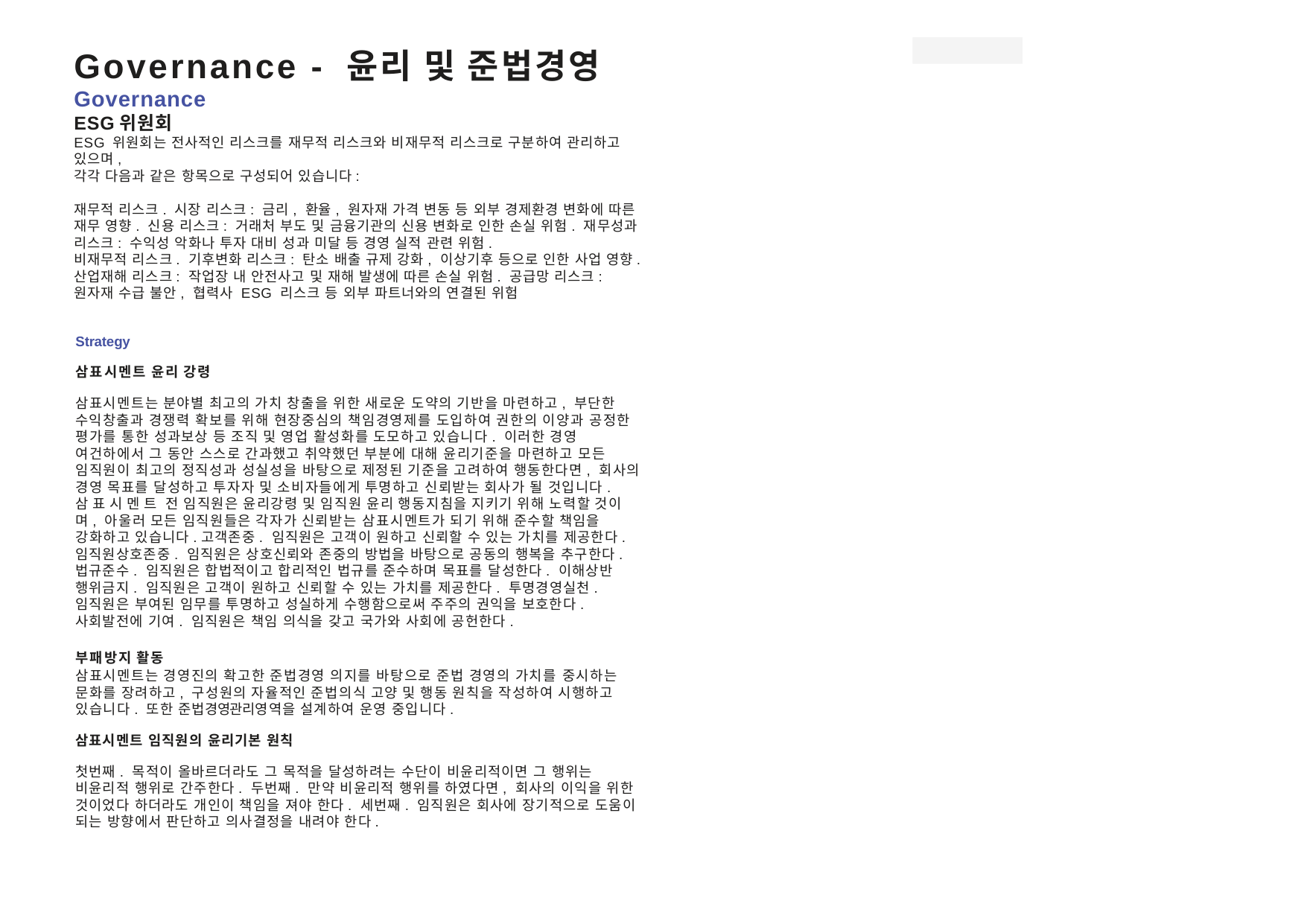

Governance - 윤리 및 준법경영
Governance
ESG위원회
ESG 위원회는 전사적인 리스크를 재무적 리스크와 비재무적 리스크로 구분하여 관리하고 있으며,
각각 다음과 같은 항목으로 구성되어 있습니다:

재무적 리스크. 시장 리스크: 금리, 환율, 원자재 가격 변동 등 외부 경제환경 변화에 따른 재무 영향. 신용 리스크: 거래처 부도 및 금융기관의 신용 변화로 인한 손실 위험. 재무성과 리스크: 수익성 악화나 투자 대비 성과 미달 등 경영 실적 관련 위험.
비재무적 리스크. 기후변화 리스크: 탄소 배출 규제 강화, 이상기후 등으로 인한 사업 영향. 산업재해 리스크: 작업장 내 안전사고 및 재해 발생에 따른 손실 위험. 공급망 리스크: 원자재 수급 불안, 협력사 ESG 리스크 등 외부 파트너와의 연결된 위험

Strategy
삼표시멘트 윤리 강령
삼표시멘트는 분야별 최고의 가치 창출을 위한 새로운 도약의 기반을 마련하고, 부단한 수익창출과 경쟁력 확보를 위해 현장중심의 책임경영제를 도입하여 권한의 이양과 공정한 평가를 통한 성과보상 등 조직 및 영업 활성화를 도모하고 있습니다. 이러한 경영 여건하에서 그 동안 스스로 간과했고 취약했던 부분에 대해 윤리기준을 마련하고 모든 임직원이 최고의 정직성과 성실성을 바탕으로 제정된 기준을 고려하여 행동한다면, 회사의 경영 목표를 달성하고 투자자 및 소비자들에게 투명하고 신뢰받는 회사가 될 것입니다.  삼표시멘트 전 임직원은 윤리강령 및 임직원 윤리 행동지침을 지키기 위해 노력할 것이며, 아울러 모든 임직원들은 각자가 신뢰받는 삼표시멘트가 되기 위해 준수할 책임을 강화하고 있습니다.고객존중. 임직원은 고객이 원하고 신뢰할 수 있는 가치를 제공한다. 임직원상호존중. 임직원은 상호신뢰와 존중의 방법을 바탕으로 공동의 행복을 추구한다. 법규준수. 임직원은 합법적이고 합리적인 법규를 준수하며 목표를 달성한다. 이해상반 행위금지. 임직원은 고객이 원하고 신뢰할 수 있는 가치를 제공한다. 투명경영실천. 임직원은 부여된 임무를 투명하고 성실하게 수행함으로써 주주의 권익을 보호한다. 사회발전에 기여. 임직원은 책임 의식을 갖고 국가와 사회에 공헌한다.

부패방지 활동
삼표시멘트는 경영진의 확고한 준법경영 의지를 바탕으로 준법 경영의 가치를 중시하는 문화를 장려하고, 구성원의 자율적인 준법의식 고양 및 행동 원칙을 작성하여 시행하고 있습니다. 또한 준법경영관리영역을 설계하여 운영 중입니다.
삼표시멘트 임직원의 윤리기본 원칙
첫번째. 목적이 올바르더라도 그 목적을 달성하려는 수단이 비윤리적이면 그 행위는 비윤리적 행위로 간주한다. 두번째. 만약 비윤리적 행위를 하였다면, 회사의 이익을 위한 것이었다 하더라도 개인이 책임을 져야 한다. 세번째. 임직원은 회사에 장기적으로 도움이 되는 방향에서 판단하고 의사결정을 내려야 한다.